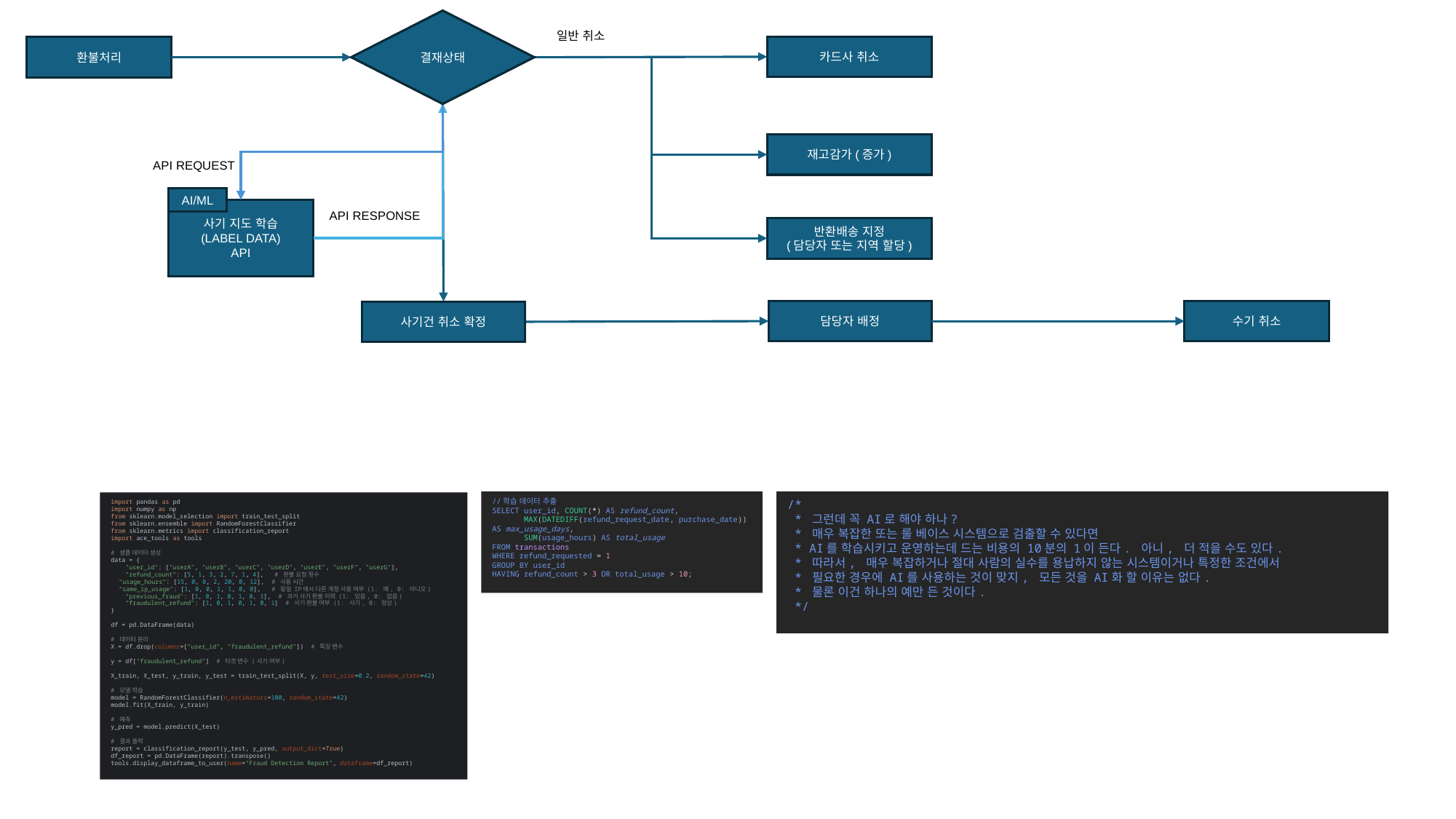

결재상태
일반 취소
카드사 취소
환불처리
재고감가(증가)
API REQUEST
AI/ML
사기 지도 학습
(LABEL DATA)
API
API RESPONSE
반환배송 지정
(담당자 또는 지역 할당)
담당자 배정
수기 취소
사기건 취소 확정
import pandas as pd
import numpy as np
from sklearn.model_selection import train_test_split
from sklearn.ensemble import RandomForestClassifier
from sklearn.metrics import classification_report
import ace_tools as tools
# 샘플 데이터 생성
data = {
    "user_id": ["userA", "userB", "userC", "userD", "userE", "userF", "userG"],
    "refund_count": [5, 1, 3, 2, 7, 1, 4],   # 환불 요청 횟수
    "usage_hours": [15, 0, 8, 2, 20, 0, 12],  # 사용 시간
    "same_ip_usage": [1, 0, 0, 1, 1, 0, 0],   # 동일 IP에서 다른 계정 사용 여부 (1: 예, 0: 아니오)
    "previous_fraud": [1, 0, 1, 0, 1, 0, 1],  # 과거 사기 환불 이력 (1: 있음, 0: 없음)
    "fraudulent_refund": [1, 0, 1, 0, 1, 0, 1]  # 사기 환불 여부 (1: 사기, 0: 정상)
}
df = pd.DataFrame(data)
# 데이터 분리
X = df.drop(columns=["user_id", "fraudulent_refund"])  # 특징 변수
y = df["fraudulent_refund"]  # 타겟 변수 (사기 여부)
X_train, X_test, y_train, y_test = train_test_split(X, y, test_size=0.2, random_state=42)
# 모델 학습
model = RandomForestClassifier(n_estimators=100, random_state=42)
model.fit(X_train, y_train)
# 예측
y_pred = model.predict(X_test)
# 결과 출력
report = classification_report(y_test, y_pred, output_dict=True)
df_report = pd.DataFrame(report).transpose()
tools.display_dataframe_to_user(name="Fraud Detection Report", dataframe=df_report)
//학습 데이터 추출
SELECT user_id, COUNT(*) AS refund_count,
       MAX(DATEDIFF(refund_request_date, purchase_date)) AS max_usage_days,
       SUM(usage_hours) AS total_usage
FROM transactions
WHERE refund_requested = 1
GROUP BY user_id
HAVING refund_count > 3 OR total_usage > 10;
/*
 * 그런데 꼭 AI로 해야 하나?
 * 매우 복잡한 또는 룰 베이스 시스템으로 검출할 수 있다면
 * AI를 학습시키고 운영하는데 드는 비용의 10분의 1이 든다. 아니, 더 적을 수도 있다.
 * 따라서, 매우 복잡하거나 절대 사람의 실수를 용납하지 않는 시스템이거나 특정한 조건에서
 * 필요한 경우에 AI를 사용하는 것이 맞지, 모든 것을 AI화 할 이유는 없다.
 * 물론 이건 하나의 예만 든 것이다.
 */